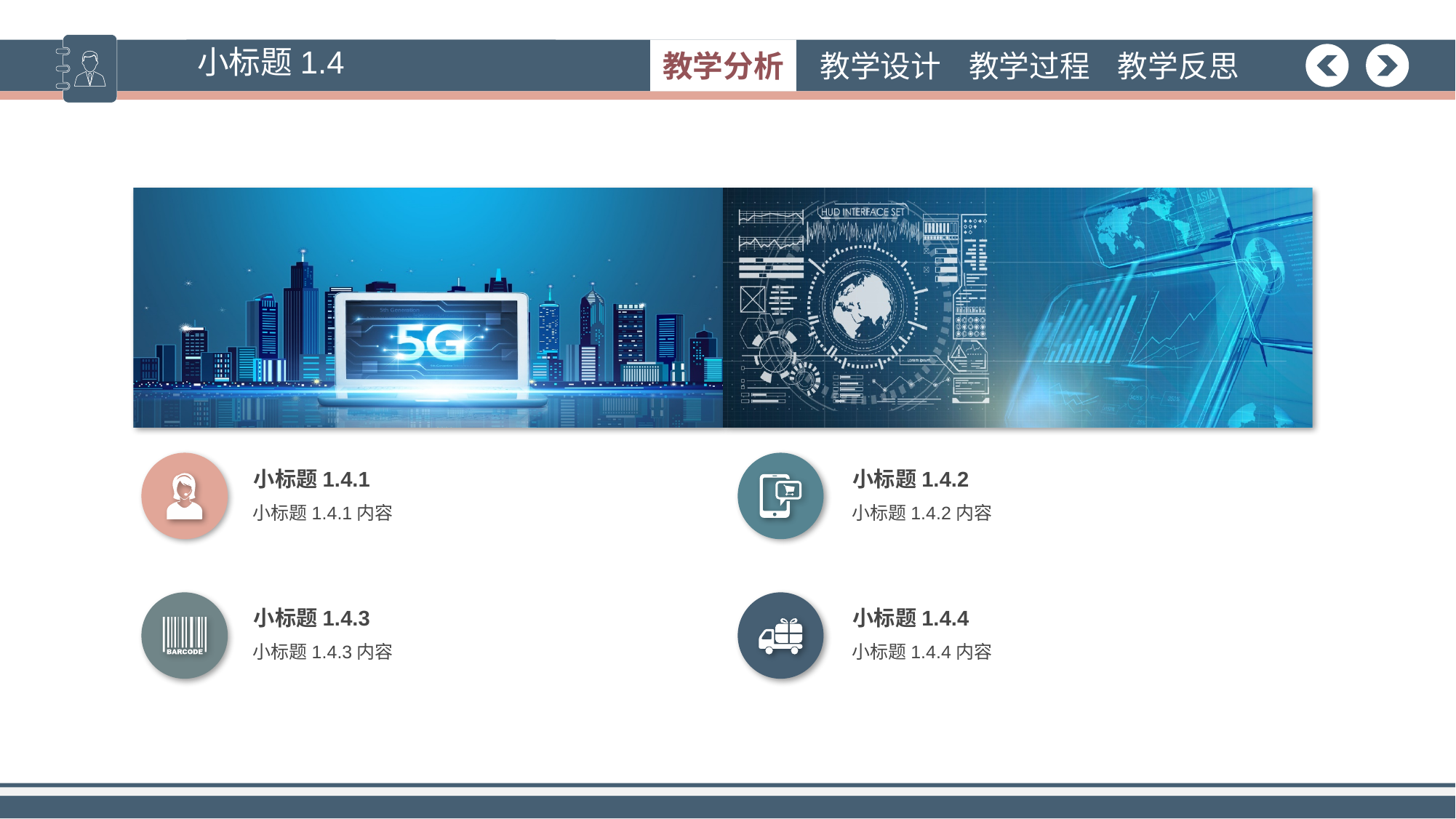

小标题1.4

小标题1.4.1

小标题1.4.2

小标题1.4.1内容
小标题1.4.2内容
小标题1.4.3
小标题1.4.4

小标题1.4.3内容
小标题1.4.4内容